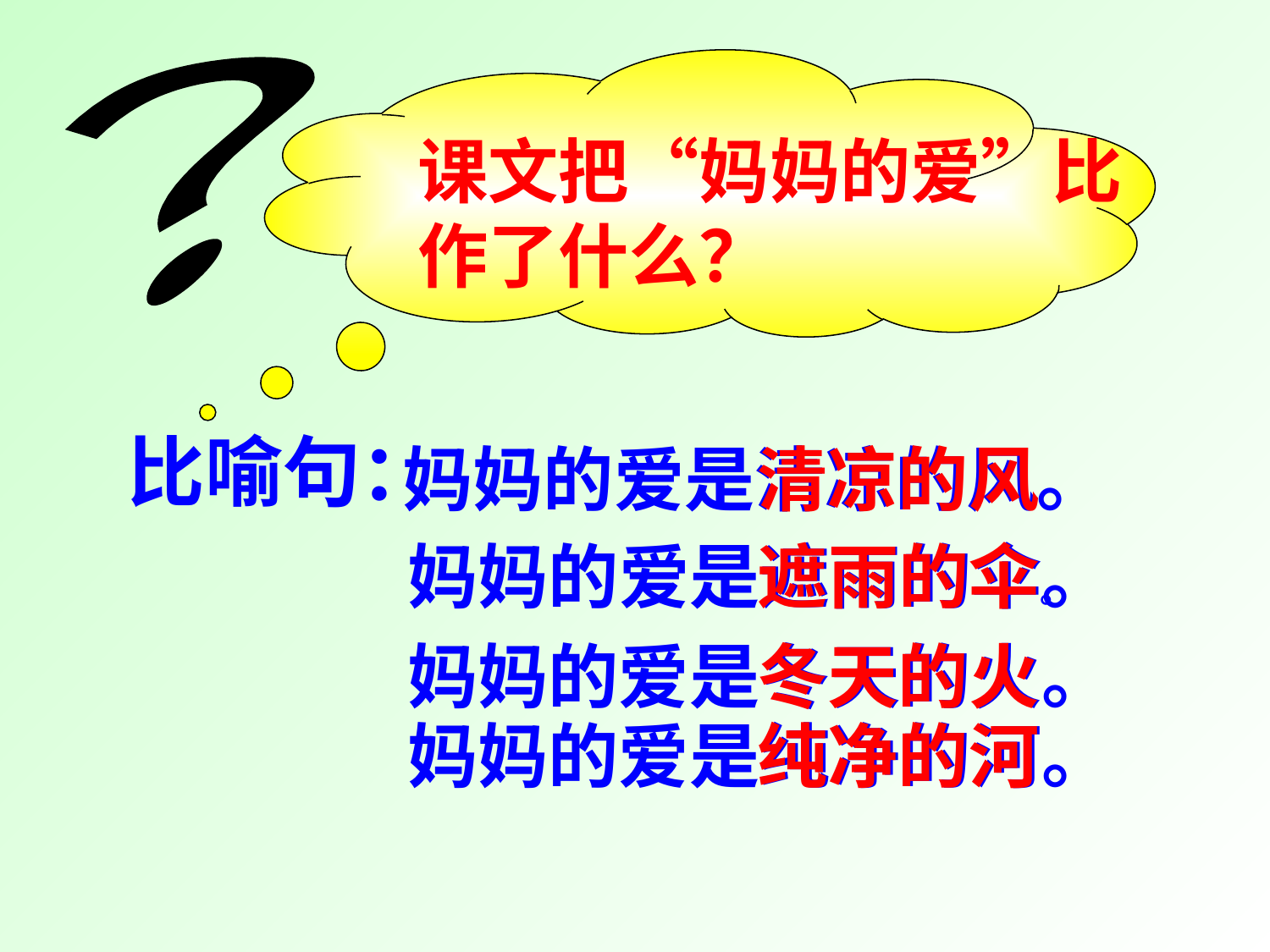

？

课文把“妈妈的爱”比作了什么？

比喻句：
妈妈的爱是清凉的风。
清凉的风
妈妈的爱是遮雨的伞。
遮雨的伞。
妈妈的爱是冬天的火。
冬天的火
妈妈的爱是纯净的河。
纯净的河